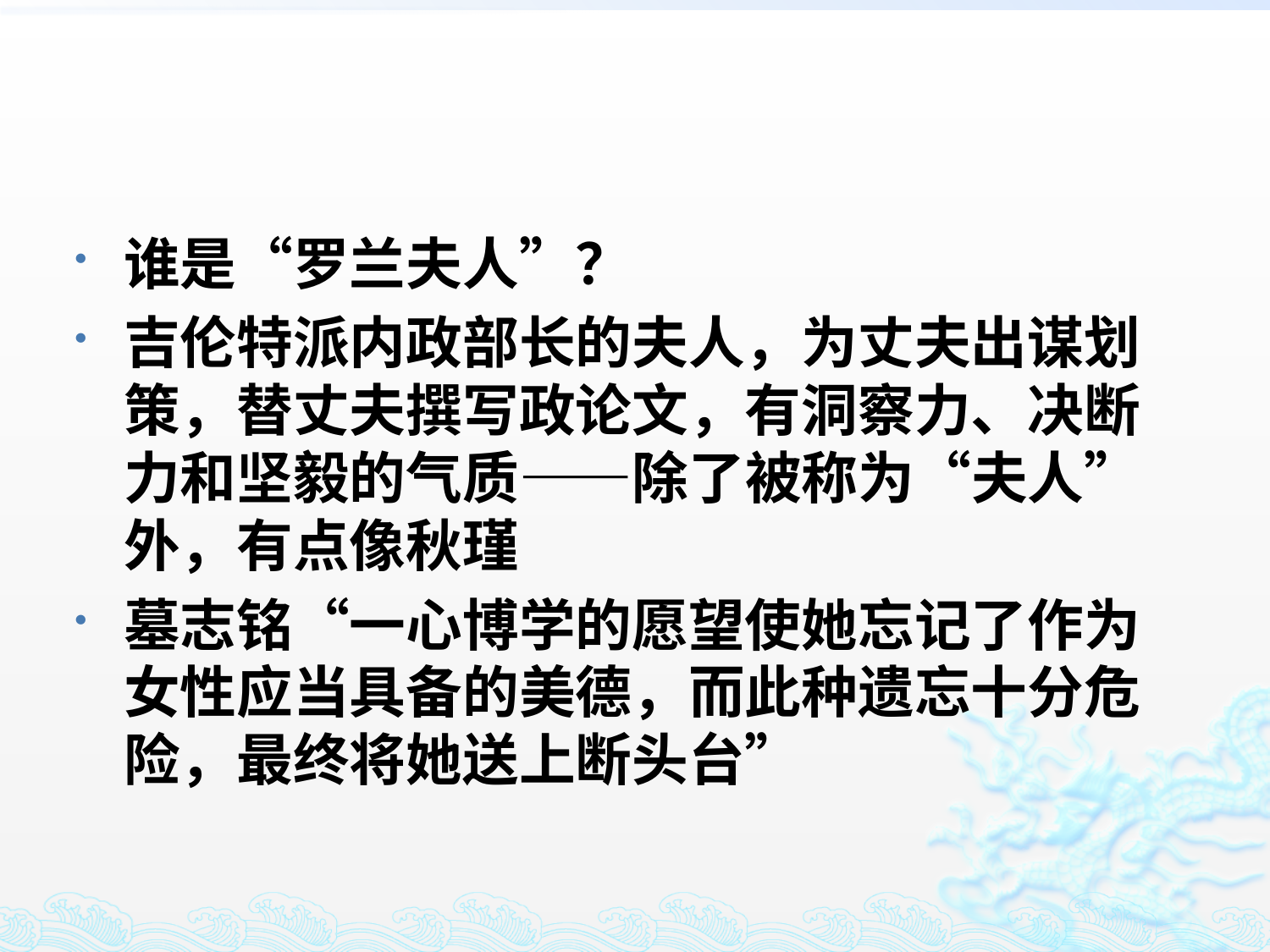

#
谁是“罗兰夫人”？
吉伦特派内政部长的夫人，为丈夫出谋划策，替丈夫撰写政论文，有洞察力、决断力和坚毅的气质——除了被称为“夫人”外，有点像秋瑾
墓志铭“一心博学的愿望使她忘记了作为女性应当具备的美德，而此种遗忘十分危险，最终将她送上断头台”